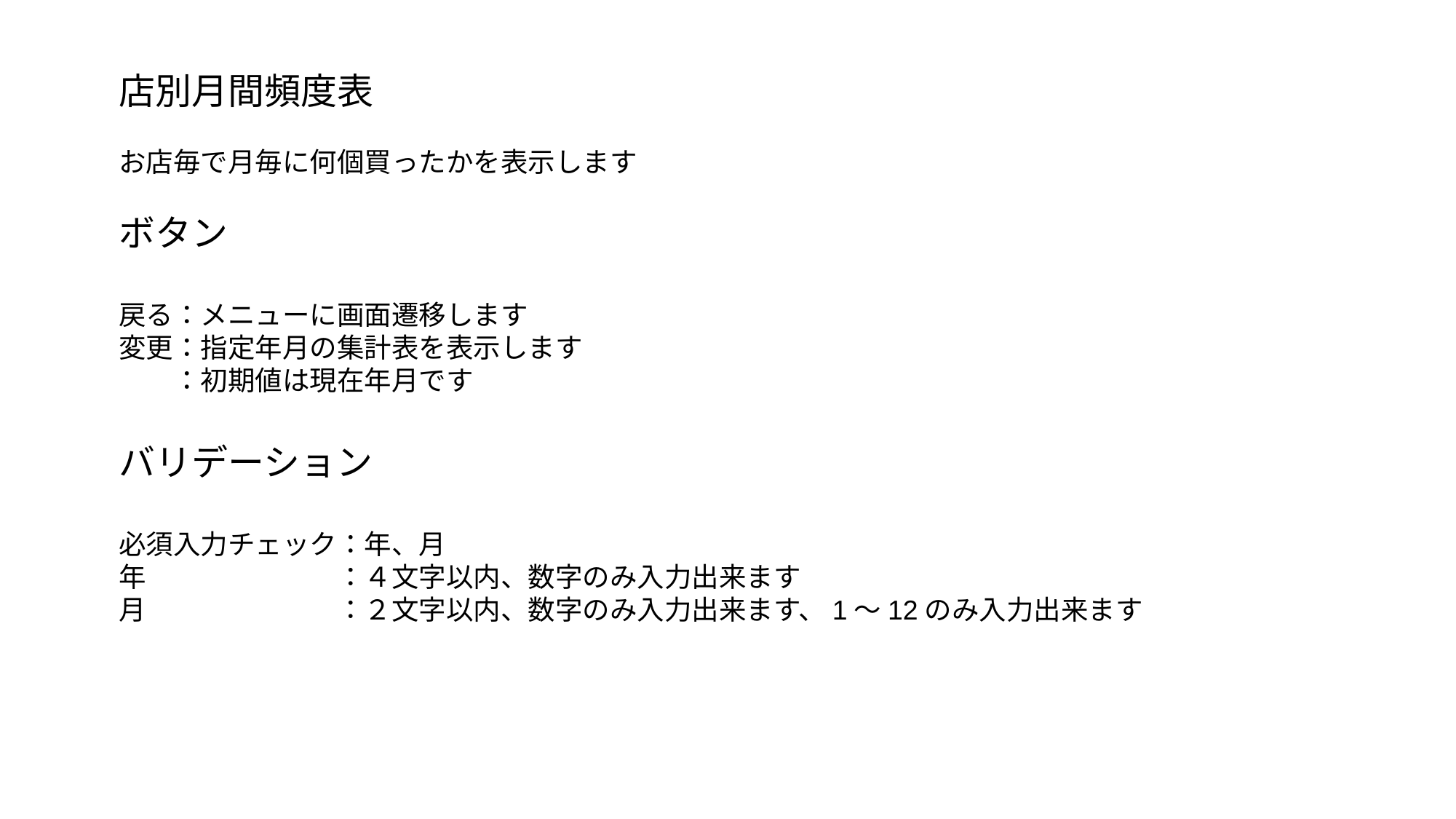

店別月間頻度表

お店毎で月毎に何個買ったかを表示します

ボタン

戻る：メニューに画面遷移します
変更：指定年月の集計表を表示します
　　：初期値は現在年月です

バリデーション

必須入力チェック：年、月
年　　　　　　　：４文字以内、数字のみ入力出来ます
月　　　　　　　：２文字以内、数字のみ入力出来ます、1～12のみ入力出来ます